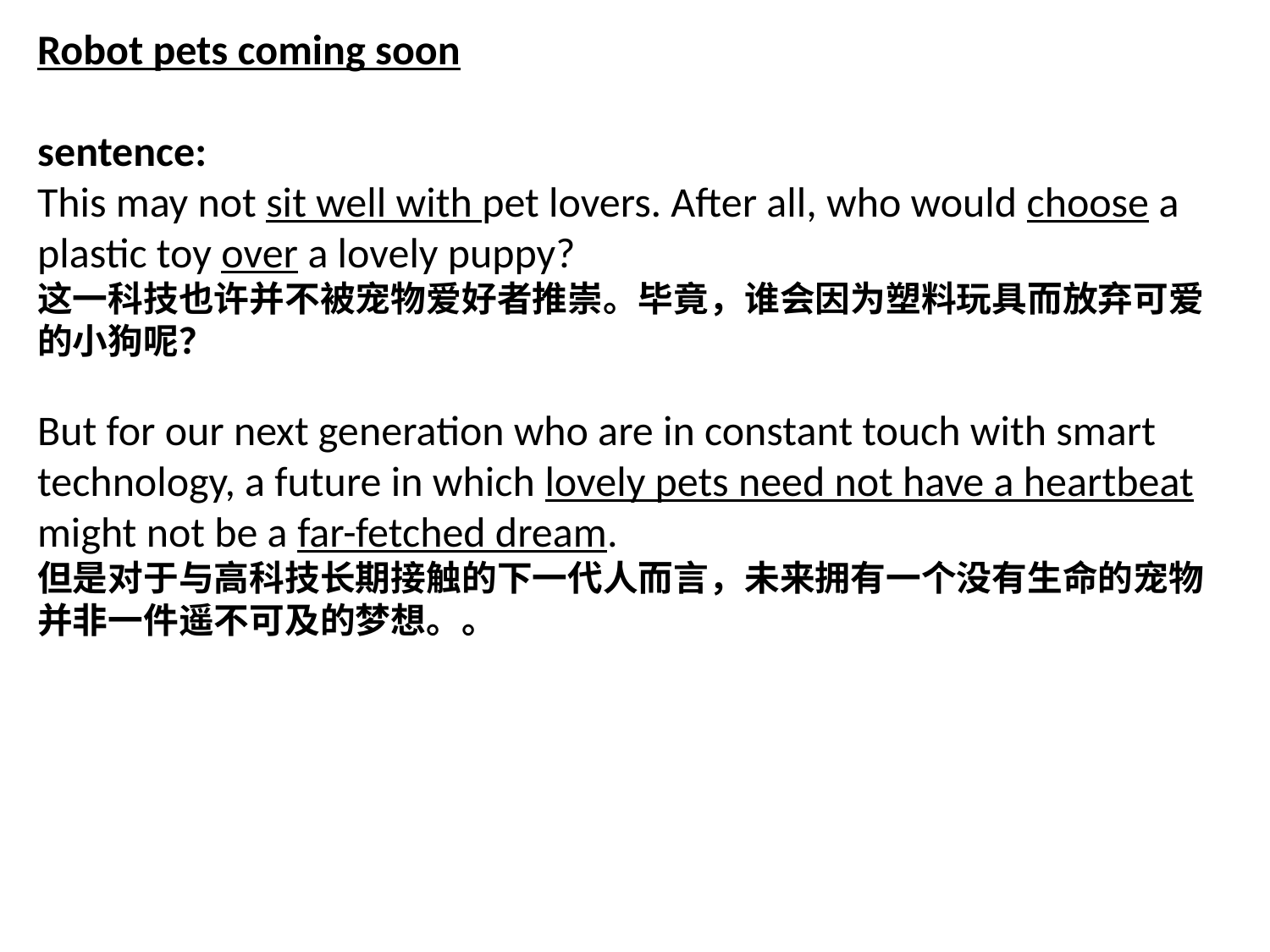

Robot pets coming soon

sentence:
This may not sit well with pet lovers. After all, who would choose a plastic toy over a lovely puppy?
这一科技也许并不被宠物爱好者推崇。毕竟，谁会因为塑料玩具而放弃可爱的小狗呢？

But for our next generation who are in constant touch with smart technology, a future in which lovely pets need not have a heartbeat might not be a far-fetched dream.
但是对于与高科技长期接触的下一代人而言，未来拥有一个没有生命的宠物并非一件遥不可及的梦想。。